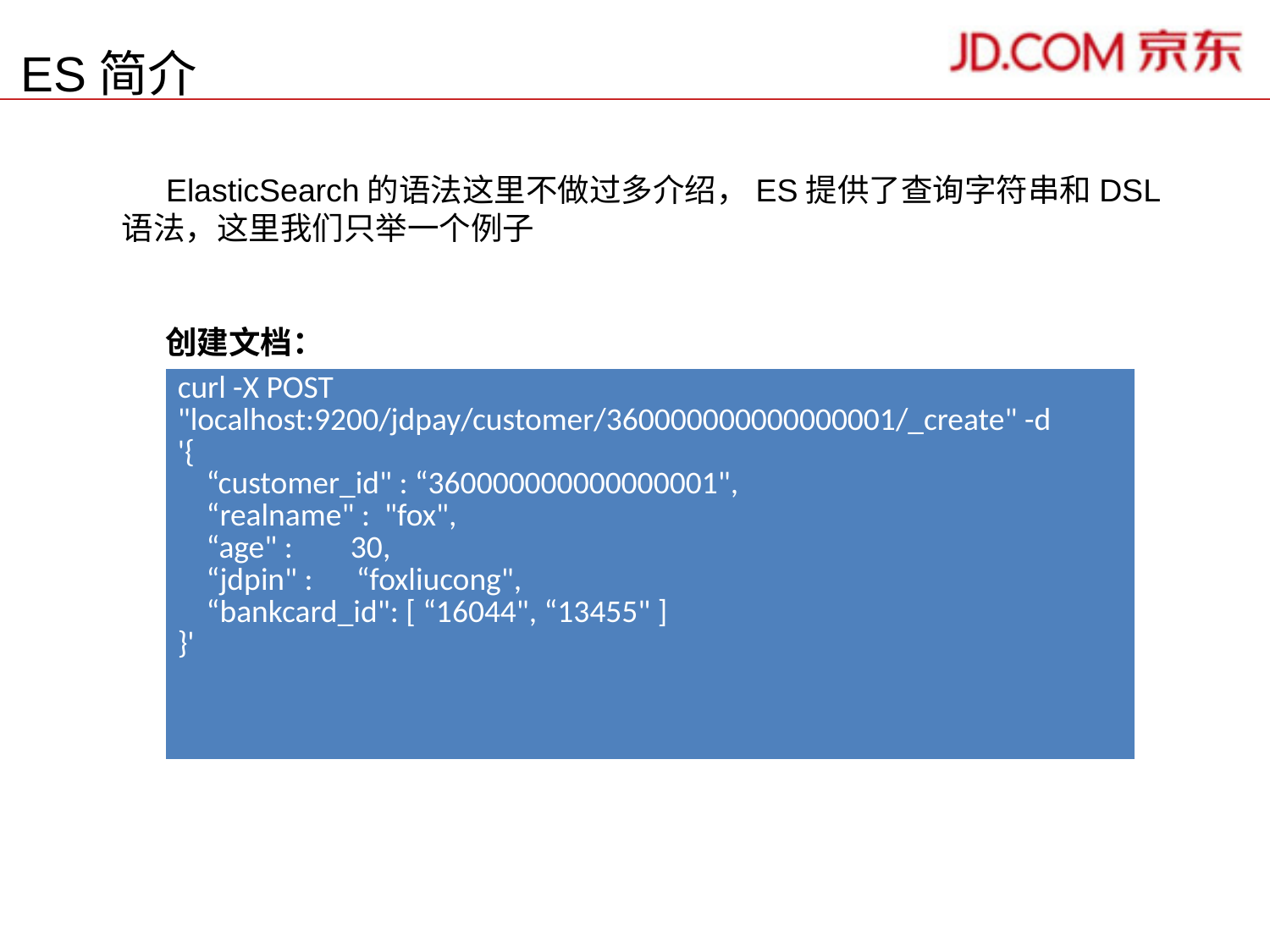

ES简介

     ElasticSearch的语法这里不做过多介绍，ES提供了查询字符串和DSL语法，这里我们只举一个例子

     创建文档：

| curl -X POST "localhost:9200/jdpay/customer/360000000000000001/\_create" -d  '{     “customer\_id" : “360000000000000001",     “realname" :  "fox",     “age" :        30,     “jdpin" :      “foxliucong",     “bankcard\_id": [ “16044", “13455" ] }' |
| --- |